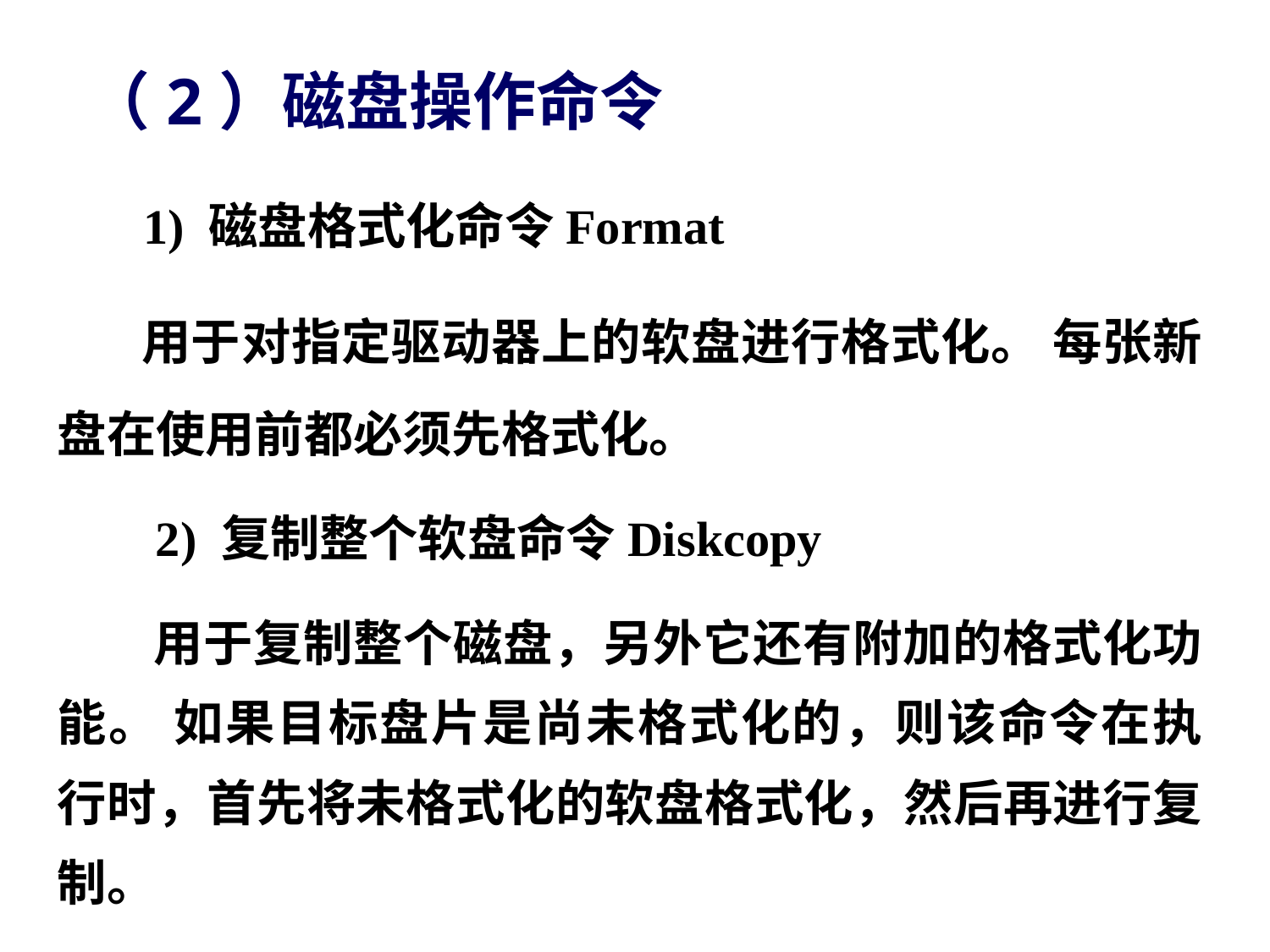

（2）磁盘操作命令
       1) 磁盘格式化命令Format
      用于对指定驱动器上的软盘进行格式化。 每张新盘在使用前都必须先格式化。
        2) 复制整个软盘命令Diskcopy
       用于复制整个磁盘，另外它还有附加的格式化功能。 如果目标盘片是尚未格式化的，则该命令在执行时，首先将未格式化的软盘格式化，然后再进行复制。